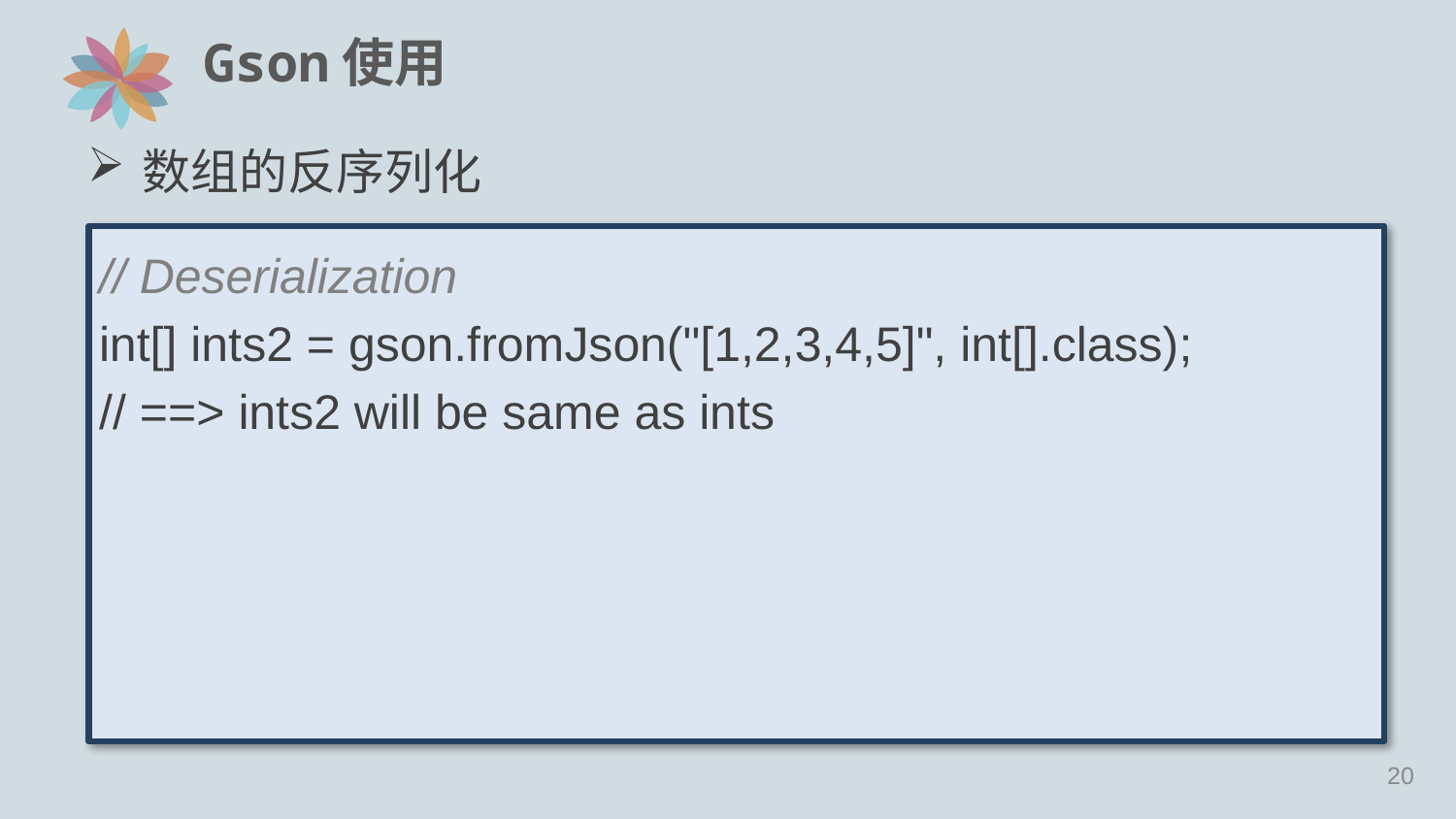

# Gson使用
数组的反序列化

// Deserialization
int[] ints2 = gson.fromJson("[1,2,3,4,5]", int[].class);
// ==> ints2 will be same as ints
20